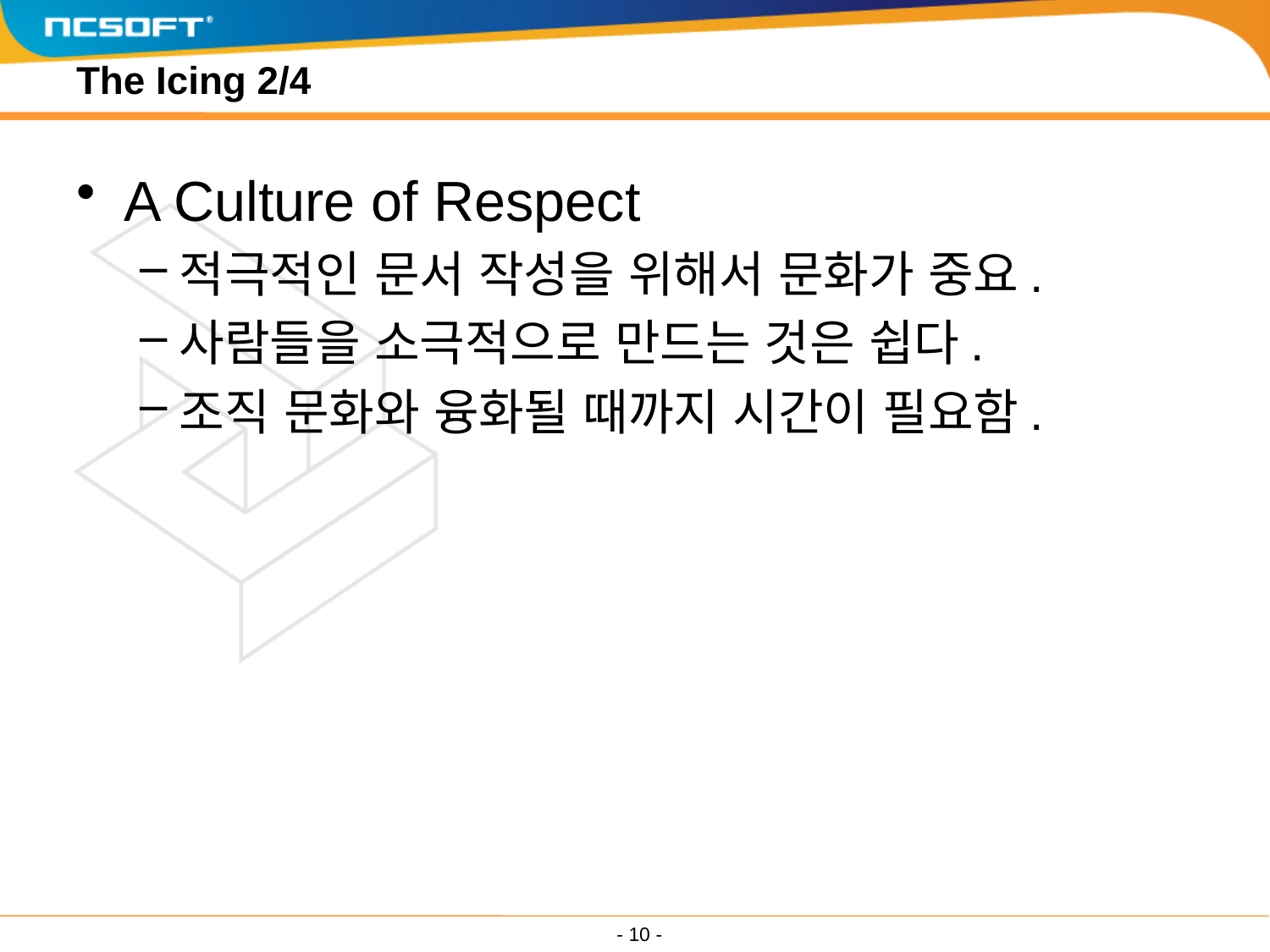

# The Icing 2/4
A Culture of Respect
적극적인 문서 작성을 위해서 문화가 중요.
사람들을 소극적으로 만드는 것은 쉽다.
조직 문화와 융화될 때까지 시간이 필요함.
 - 10 -